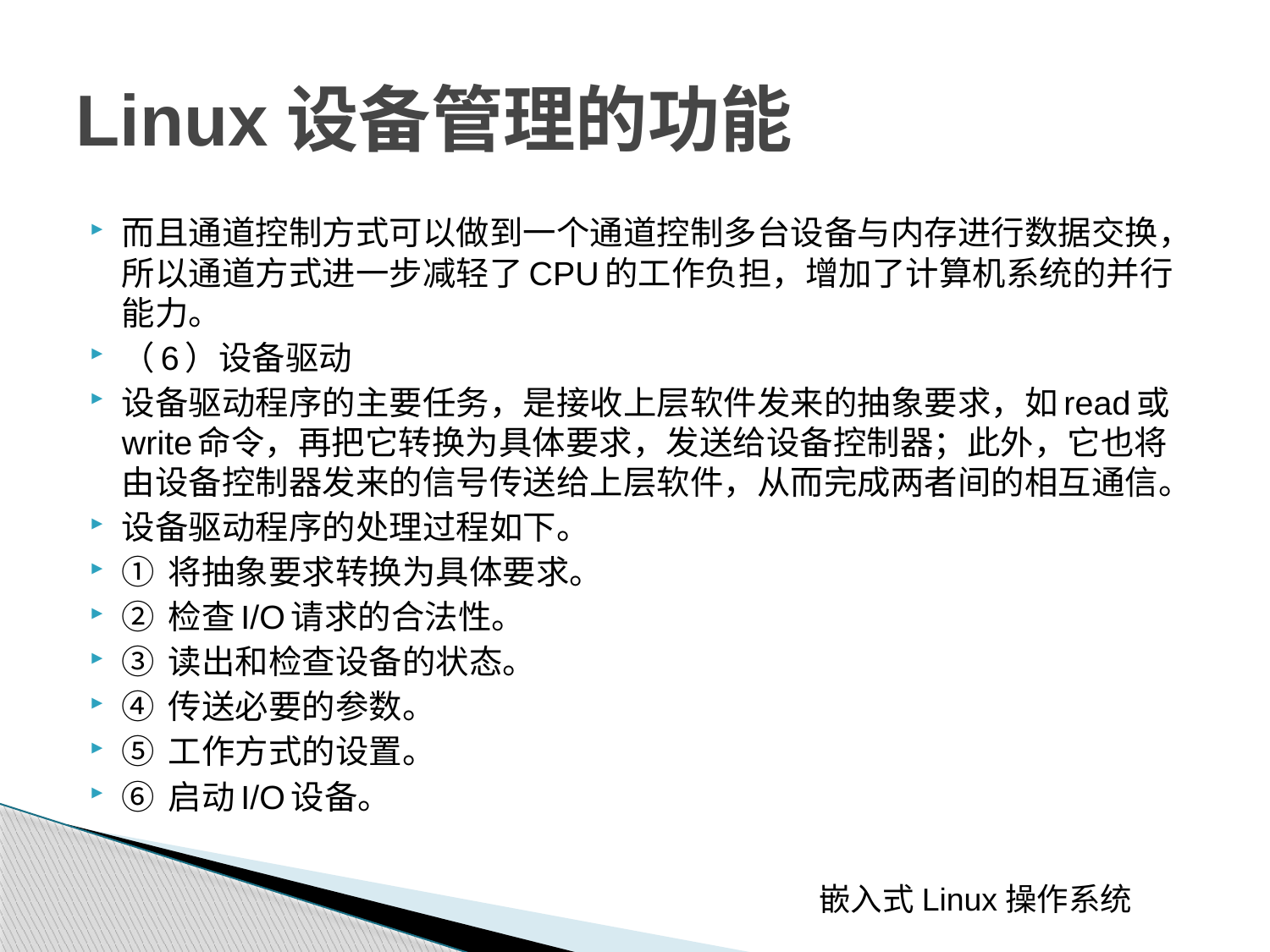

# Linux设备管理的功能
而且通道控制方式可以做到一个通道控制多台设备与内存进行数据交换，所以通道方式进一步减轻了CPU的工作负担，增加了计算机系统的并行能力。
（6）设备驱动
设备驱动程序的主要任务，是接收上层软件发来的抽象要求，如read或write命令，再把它转换为具体要求，发送给设备控制器；此外，它也将由设备控制器发来的信号传送给上层软件，从而完成两者间的相互通信。
设备驱动程序的处理过程如下。
① 将抽象要求转换为具体要求。
② 检查I/O请求的合法性。
③ 读出和检查设备的状态。
④ 传送必要的参数。
⑤ 工作方式的设置。
⑥ 启动I/O设备。

         嵌入式Linux操作系统